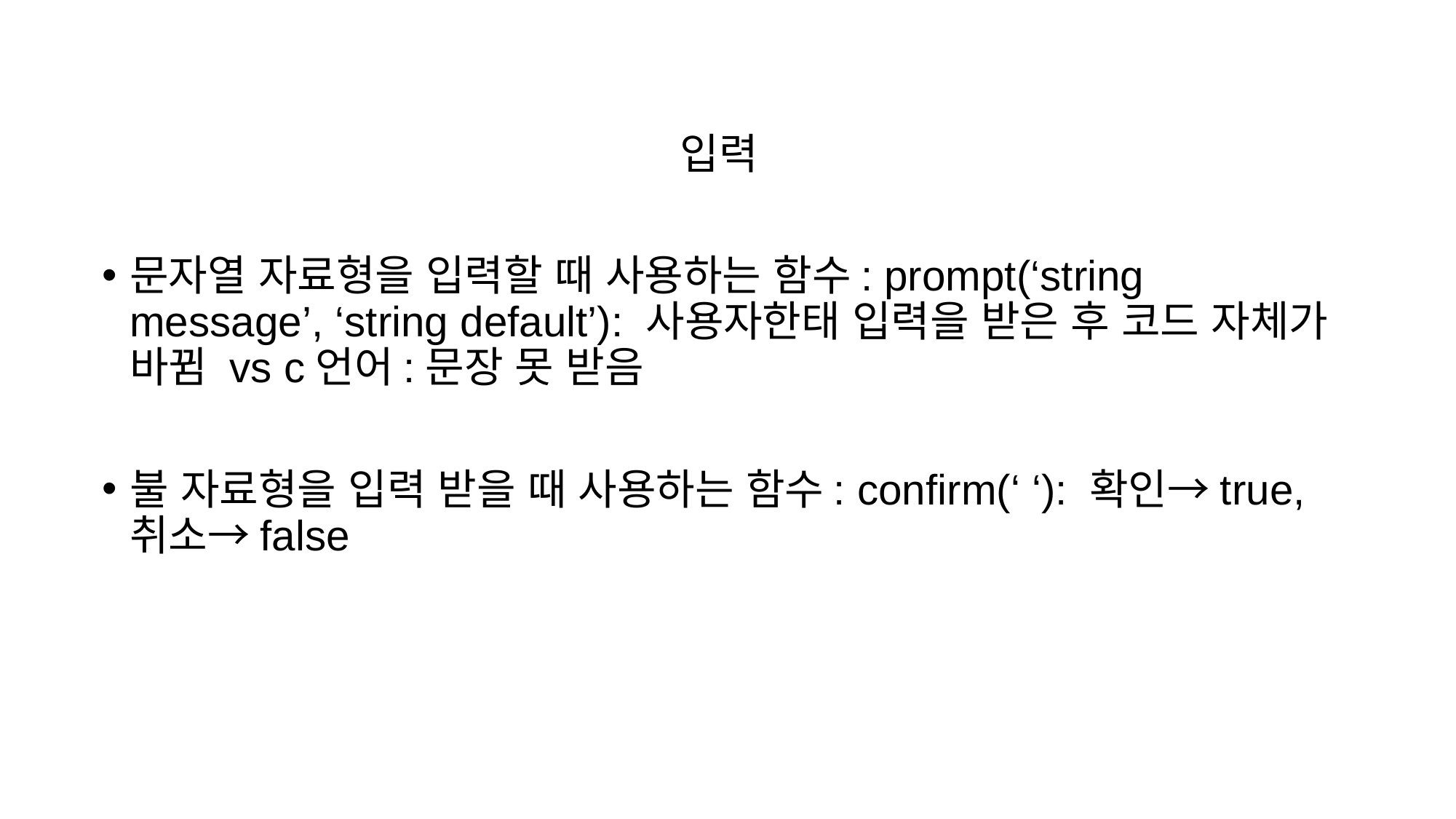

입력

문자열 자료형을 입력할 때 사용하는 함수: prompt(‘string message’, ‘string default’): 사용자한태 입력을 받은 후 코드 자체가 바뀜 vs c언어:문장 못 받음

불 자료형을 입력 받을 때 사용하는 함수: confirm(‘ ‘): 확인→true, 취소→false